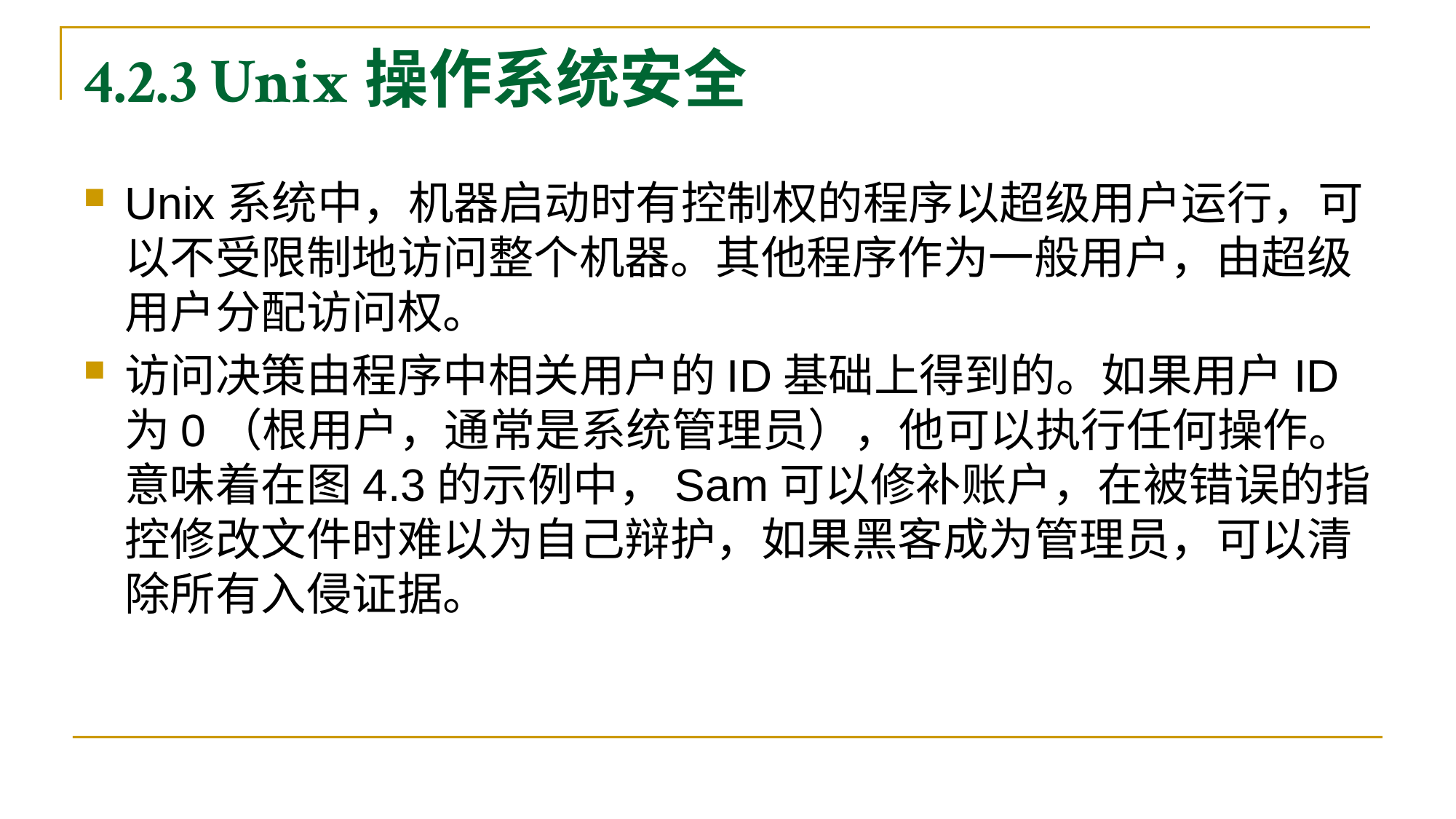

# 4.2.3 Unix操作系统安全
Unix系统中，机器启动时有控制权的程序以超级用户运行，可以不受限制地访问整个机器。其他程序作为一般用户，由超级用户分配访问权。
访问决策由程序中相关用户的ID基础上得到的。如果用户ID为0（根用户，通常是系统管理员），他可以执行任何操作。意味着在图4.3的示例中，Sam可以修补账户，在被错误的指控修改文件时难以为自己辩护，如果黑客成为管理员，可以清除所有入侵证据。